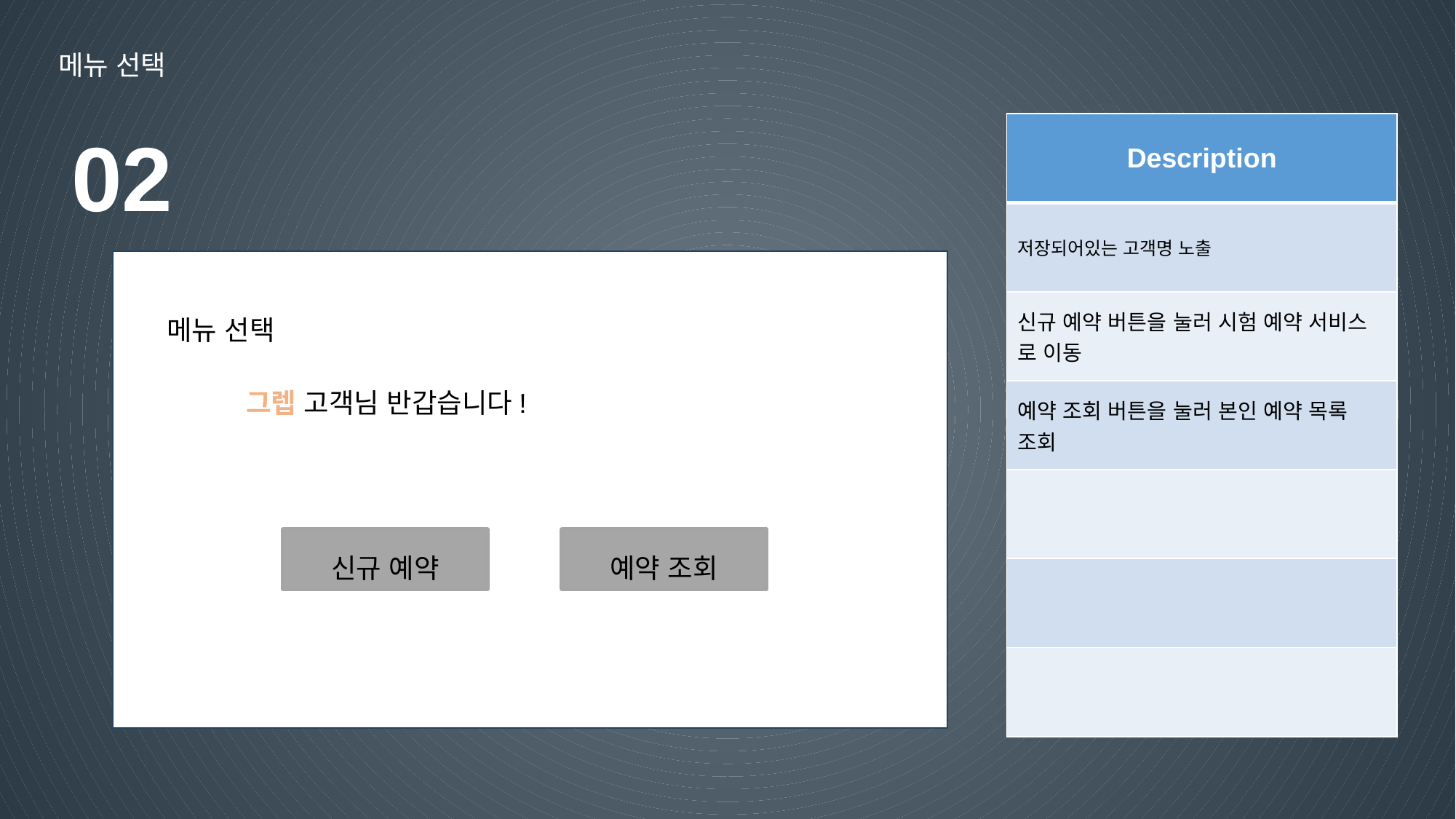

메뉴 선택
02
| Description |
| --- |
| 저장되어있는 고객명 노출 |
| 신규 예약 버튼을 눌러 시험 예약 서비스 로 이동 |
| 예약 조회 버튼을 눌러 본인 예약 목록 조회 |
|  |
|  |
|  |

메뉴 선택
그렙 고객님 반갑습니다!
신규 예약
예약 조회